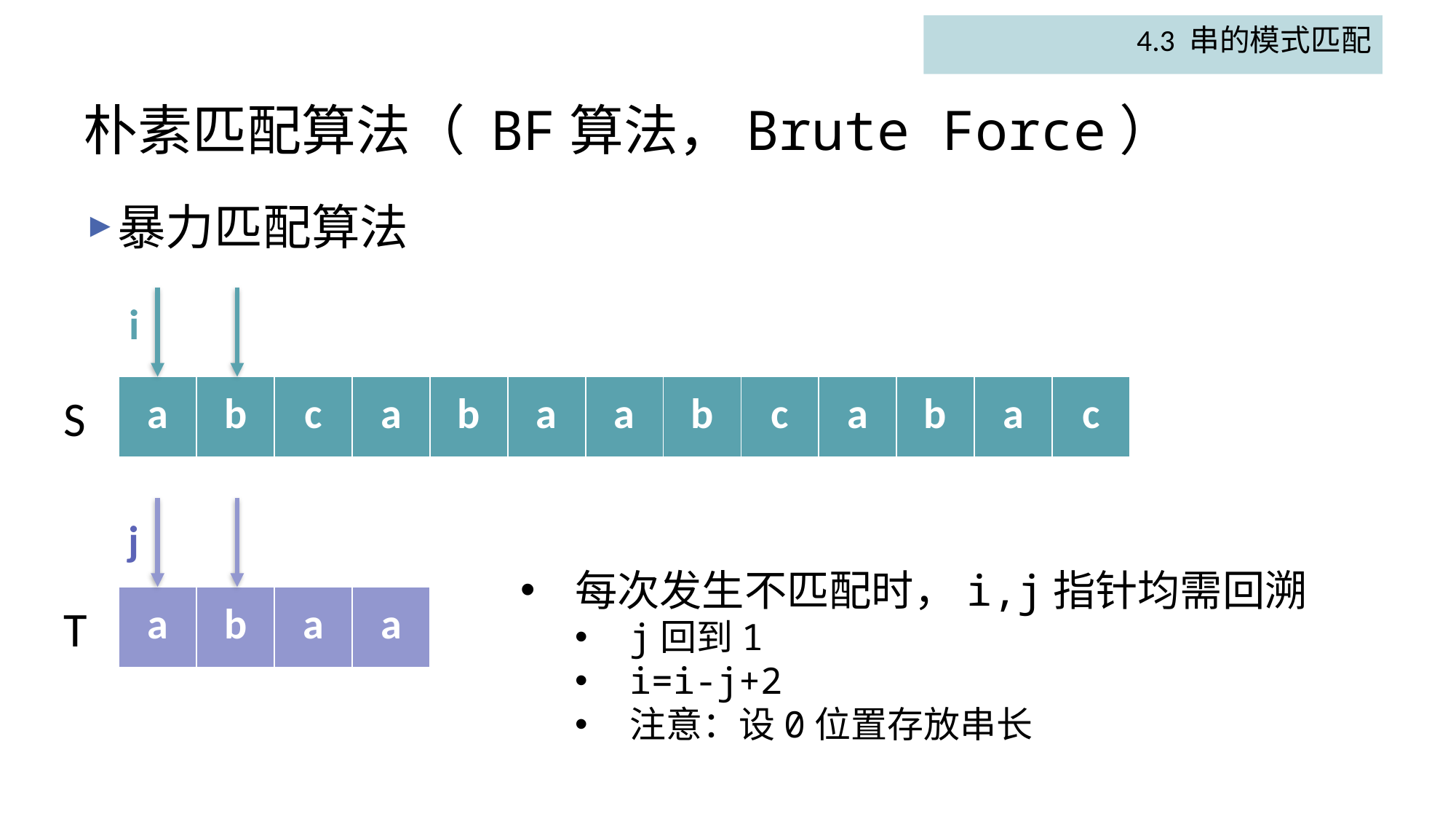

4.3 串的模式匹配

# 朴素匹配算法（ BF算法，Brute Force）
暴力匹配算法
i
| a | b | c | a | b | a | a | b | c | a | b | a | c |
| --- | --- | --- | --- | --- | --- | --- | --- | --- | --- | --- | --- | --- |
S
j
每次发生不匹配时，i,j指针均需回溯
j回到1
i=i-j+2
注意：设0位置存放串长
| a | b | a | a |
| --- | --- | --- | --- |
T